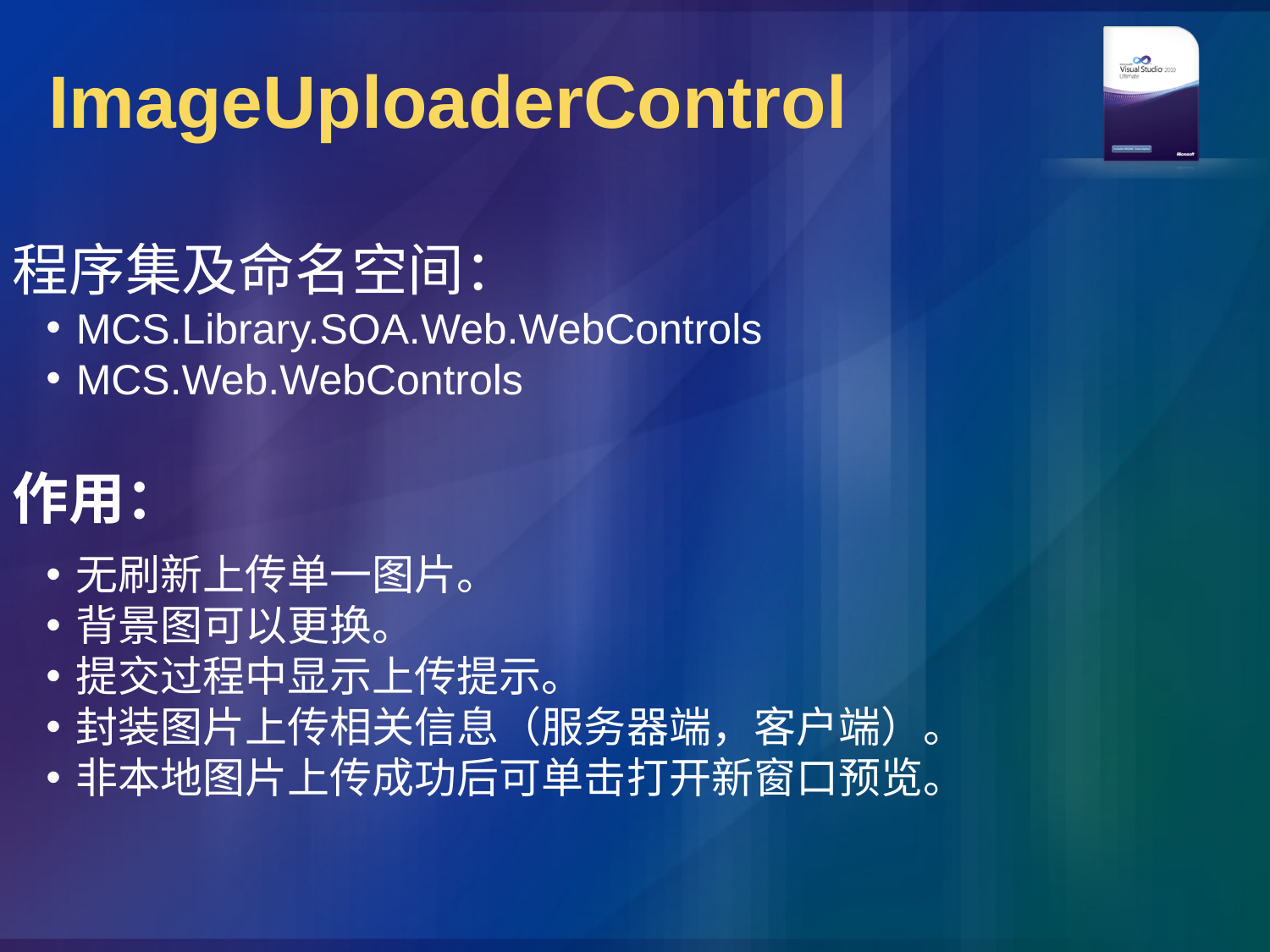

ImageUploaderControl

程序集及命名空间：
MCS.Library.SOA.Web.WebControls
MCS.Web.WebControls
作用：
无刷新上传单一图片。
背景图可以更换。
提交过程中显示上传提示。
封装图片上传相关信息（服务器端，客户端）。
非本地图片上传成功后可单击打开新窗口预览。